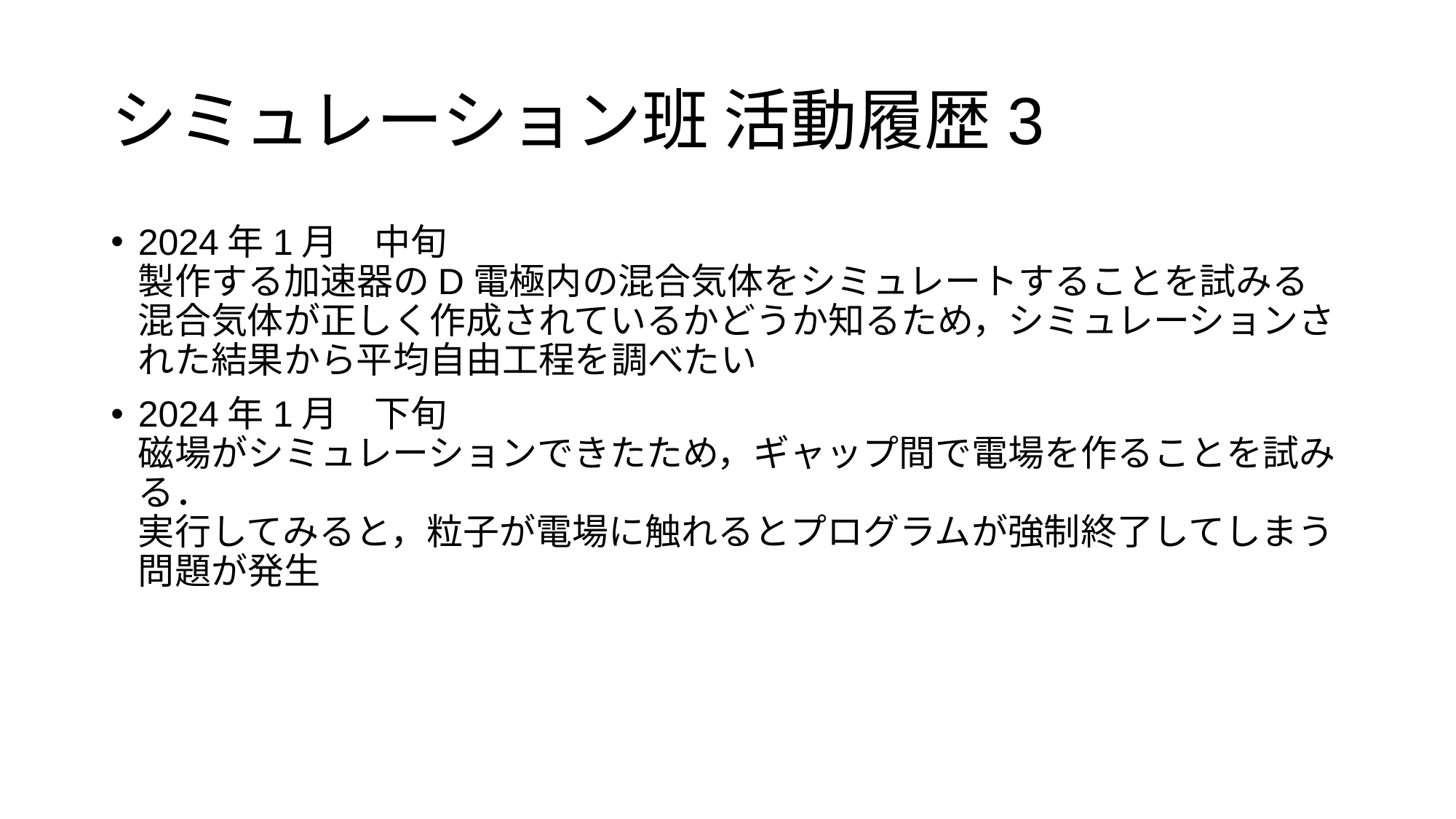

# シミュレーション班 活動履歴3
2024年1月　中旬
製作する加速器のD電極内の混合気体をシミュレートすることを試みる
混合気体が正しく作成されているかどうか知るため，シミュレーションされた結果から平均自由工程を調べたい
2024年1月　下旬
磁場がシミュレーションできたため，ギャップ間で電場を作ることを試みる．
実行してみると，粒子が電場に触れるとプログラムが強制終了してしまう問題が発生